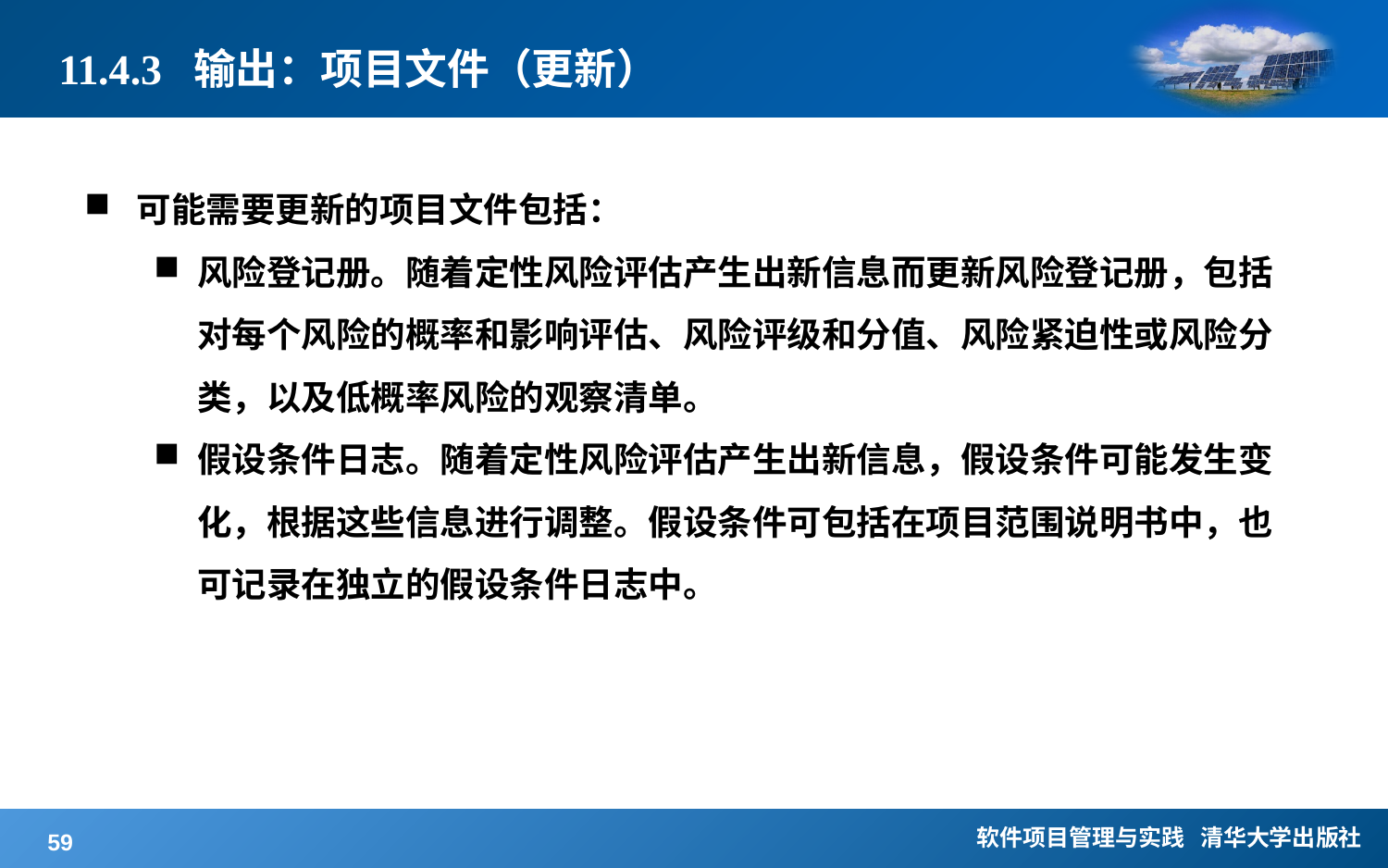

# 11.4.3  输出：项目文件（更新）
可能需要更新的项目文件包括：
风险登记册。随着定性风险评估产生出新信息而更新风险登记册，包括对每个风险的概率和影响评估、风险评级和分值、风险紧迫性或风险分类，以及低概率风险的观察清单。
假设条件日志。随着定性风险评估产生出新信息，假设条件可能发生变化，根据这些信息进行调整。假设条件可包括在项目范围说明书中，也可记录在独立的假设条件日志中。